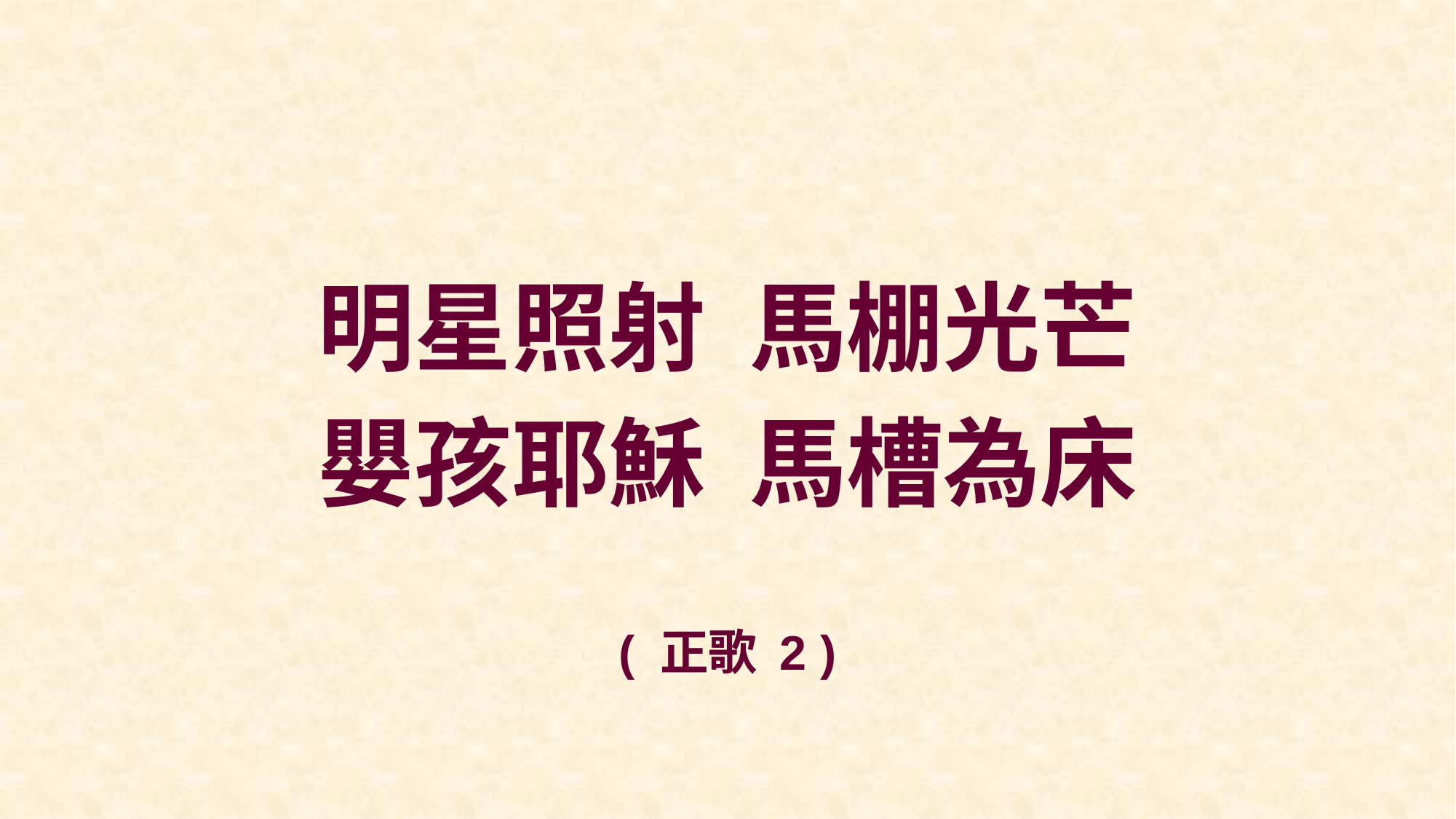

明星照射  馬棚光芒
嬰孩耶穌  馬槽為床
( 正歌 2 )